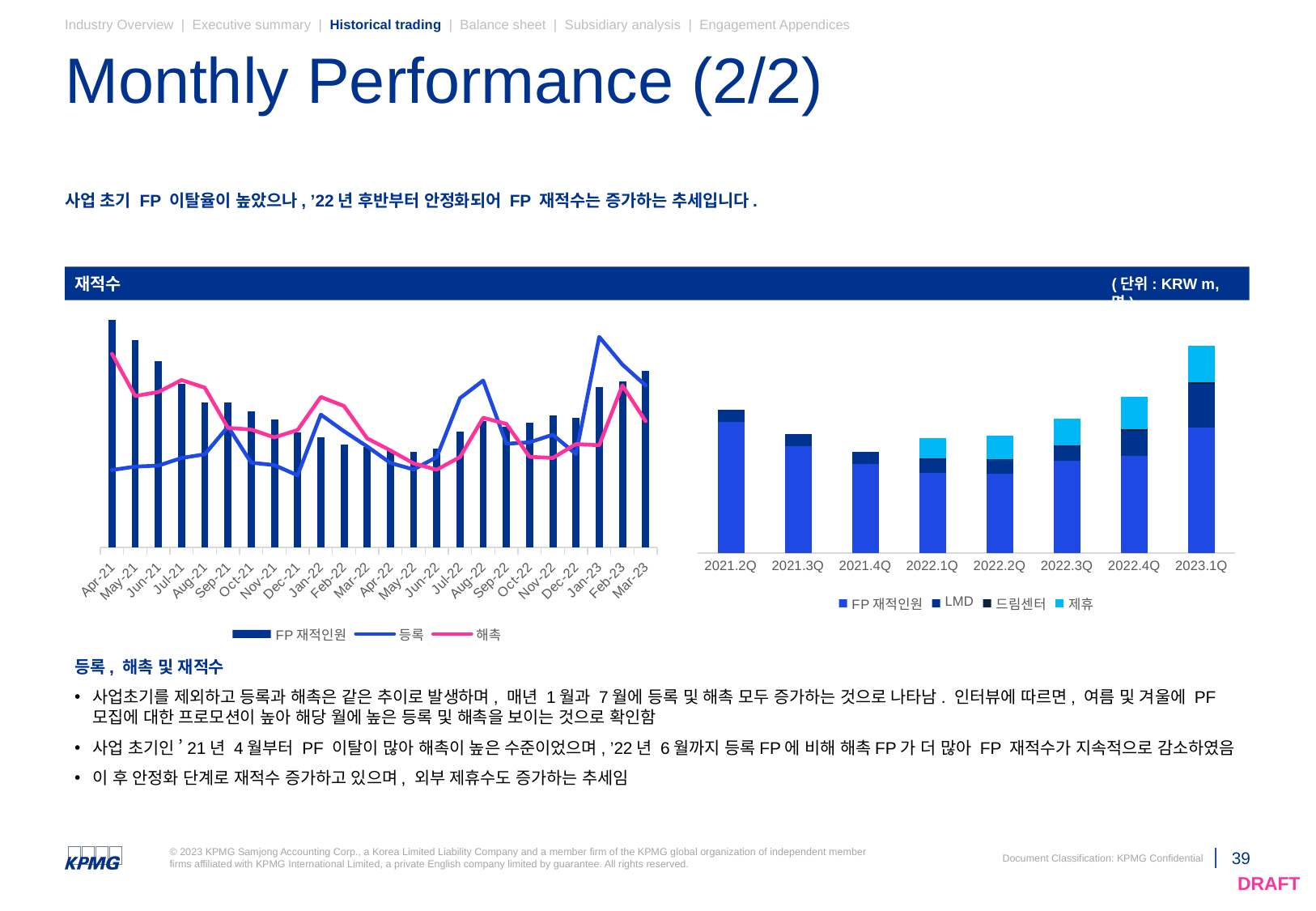

Industry Overview  |  Executive summary  |  Historical trading  |  Balance sheet  |  Subsidiary analysis  |  Engagement Appendices
# Monthly Performance (2/2)
사업 초기 FP 이탈율이 높았으나, ’22년 후반부터 안정화되어 FP 재적수는 증가하는 추세입니다.
재적수
(단위: KRW m, 명)

### Chart

| Category | FP재적인원 | 등록 | 해촉 |
|---|---|---|---|
| 44287 | 17749.0 | 316.0 | 790.0 |
| 44318 | 17461.0 | 330.0 | 618.0 |
| 44349 | 17161.0 | 334.0 | 634.0 |
| 44380 | 16842.0 | 365.0 | 683.0 |
| 44411 | 16570.0 | 380.0 | 652.0 |
| 44442 | 16575.0 | 493.0 | 488.0 |
| 44473 | 16439.0 | 346.0 | 481.0 |
| 44504 | 16327.0 | 336.0 | 449.0 |
| 44535 | 16143.0 | 294.0 | 479.0 |
| 44566 | 16071.0 | 542.0 | 614.0 |
| 44597 | 15969.0 | 474.0 | 577.0 |
| 44628 | 15935.0 | 412.0 | 445.0 |
| 44659 | 15885.0 | 345.0 | 396.0 |
| 44690 | 15860.0 | 318.0 | 343.0 |
| 44721 | 15912.0 | 369.0 | 317.0 |
| 44752 | 16152.0 | 609.0 | 369.0 |
| 44783 | 16304.0 | 681.0 | 529.0 |
| 44814 | 16223.0 | 423.0 | 504.0 |
| 44845 | 16282.0 | 429.0 | 370.0 |
| 44876 | 16389.0 | 460.0 | 365.0 |
| 44907 | 16348.0 | 381.0 | 422.0 |
| 44938 | 16790.0 | 859.0 | 417.0 |
| 44969 | 16875.0 | 746.0 | 661.0 |
| 45000 | 17021.0 | 661.0 | 515.0 |

### Chart

| Category | FP재적인원 | LMD | 드림센터 | 제휴 |
|---|---|---|---|---|
| 2021.2Q | 17161.0 | 304.0 | 0.0 | 0.0 |
| 2021.3Q | 16575.0 | 300.0 | 0.0 | 0.0 |
| 2021.4Q | 16143.0 | 300.0 | 0.0 | 0.0 |
| 2022.1Q | 15935.0 | 339.0 | 7.0 | 485.0 |
| 2022.2Q | 15912.0 | 331.0 | 20.0 | 573.0 |
| 2022.3Q | 16223.0 | 347.0 | 36.0 | 636.0 |
| 2022.4Q | 16348.0 | 604.0 | 36.0 | 778.0 |
| 2023.1Q | 17021.0 | 1060.0 | 34.0 | 884.0 |
등록, 해촉 및 재적수
사업초기를 제외하고 등록과 해촉은 같은 추이로 발생하며, 매년 1월과 7월에 등록 및 해촉 모두 증가하는 것으로 나타남. 인터뷰에 따르면, 여름 및 겨울에 PF 모집에 대한 프로모션이 높아 해당 월에 높은 등록 및 해촉을 보이는 것으로 확인함
사업 초기인 ’21년 4월부터 PF 이탈이 많아 해촉이 높은 수준이었으며, ’22년 6월까지 등록FP에 비해 해촉FP가 더 많아 FP 재적수가 지속적으로 감소하였음
이 후 안정화 단계로 재적수 증가하고 있으며, 외부 제휴수도 증가하는 추세임